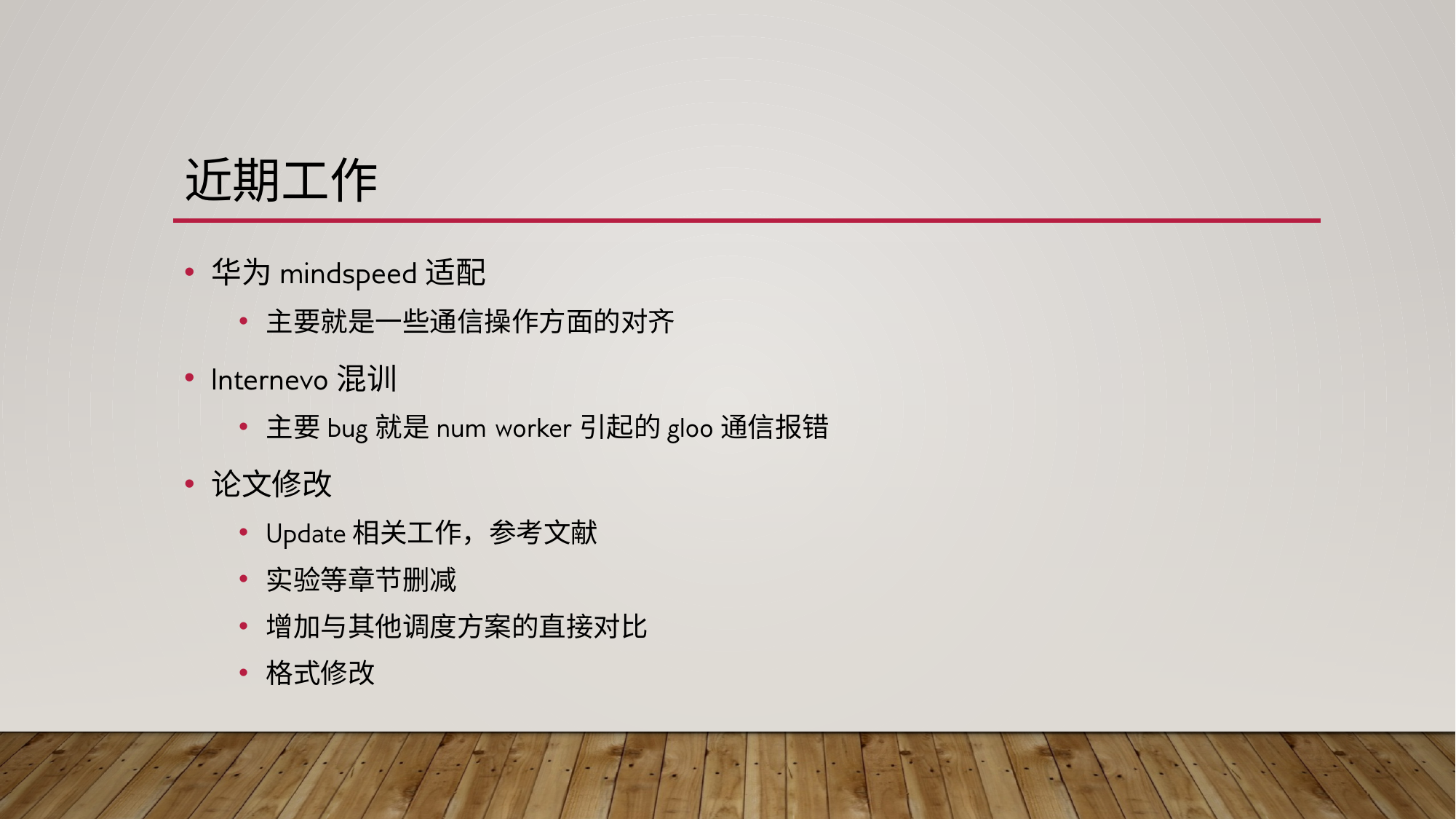

# 近期工作
华为mindspeed适配
主要就是一些通信操作方面的对齐
Internevo混训
主要bug就是num worker引起的gloo通信报错
论文修改
Update相关工作，参考文献
实验等章节删减
增加与其他调度方案的直接对比
格式修改